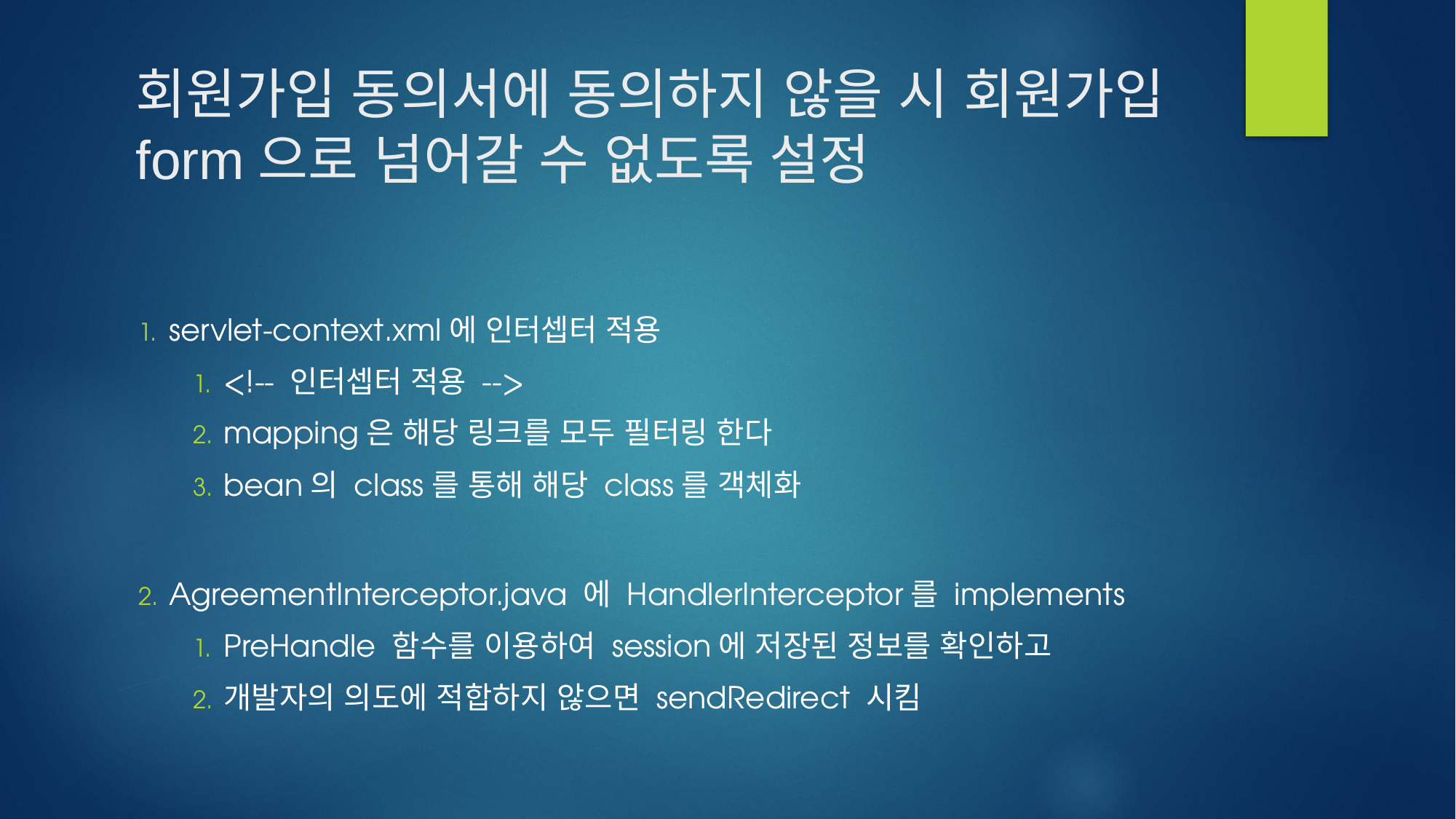

# 회원가입 동의서에 동의하지 않을 시 회원가입 form으로 넘어갈 수 없도록 설정
servlet-context.xml에 인터셉터 적용
<!-- 인터셉터 적용 -->
mapping은 해당 링크를 모두 필터링 한다
bean의 class를 통해 해당 class를 객체화

AgreementInterceptor.java 에 HandlerInterceptor를 implements
PreHandle 함수를 이용하여 session에 저장된 정보를 확인하고
개발자의 의도에 적합하지 않으면 sendRedirect 시킴